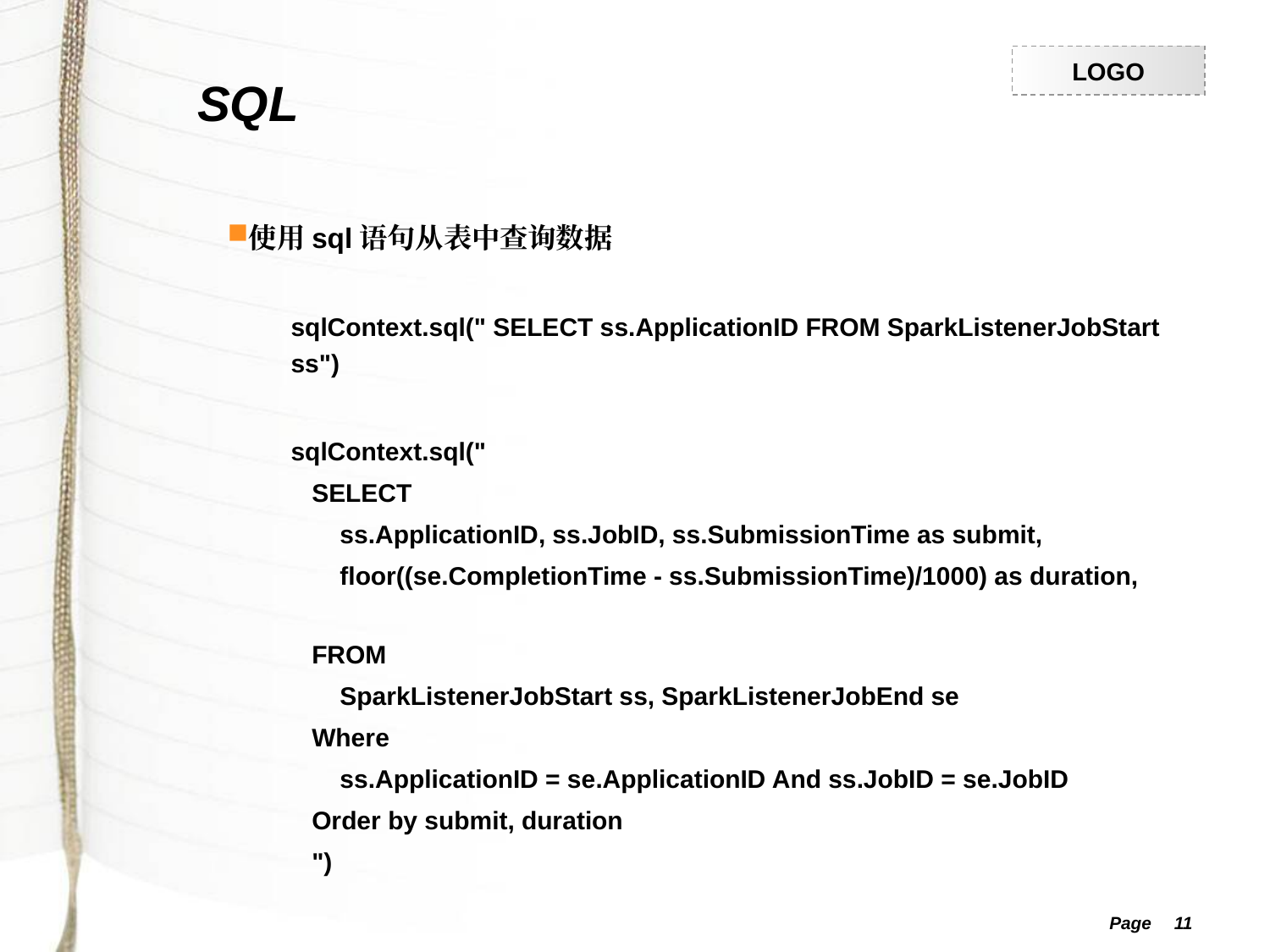

SQL
# 使用sql语句从表中查询数据

sqlContext.sql(" SELECT ss.ApplicationID FROM SparkListenerJobStart ss")

sqlContext.sql("
   SELECT
       ss.ApplicationID, ss.JobID, ss.SubmissionTime as submit,
       floor((se.CompletionTime - ss.SubmissionTime)/1000) as duration,
   FROM
       SparkListenerJobStart ss, SparkListenerJobEnd se
   Where
       ss.ApplicationID = se.ApplicationID And ss.JobID = se.JobID
   Order by submit, duration
   ")